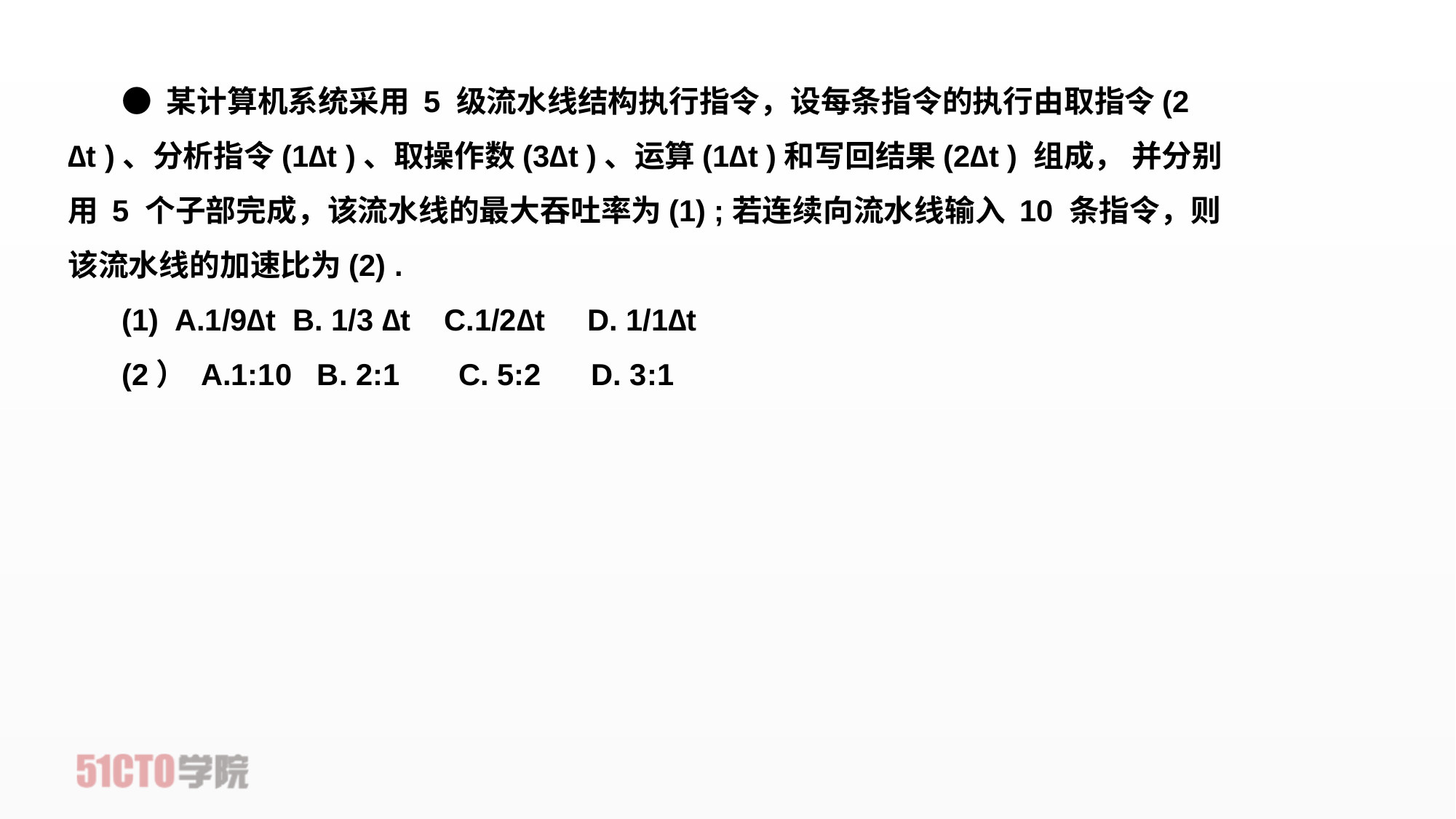

● 某计算机系统采用 5 级流水线结构执行指令，设每条指令的执行由取指令(2 ∆t )、分析指令(1∆t )、取操作数(3∆t )、运算(1∆t )和写回结果(2∆t ) 组成， 并分别用 5 个子部完成，该流水线的最大吞吐率为(1) ;若连续向流水线输入 10 条指令，则该流水线的加速比为(2) .
(1)  A.1/9∆t  B. 1/3 ∆t    C.1/2∆t     D. 1/1∆t
(2） A.1:10   B. 2:1       C. 5:2      D. 3:1